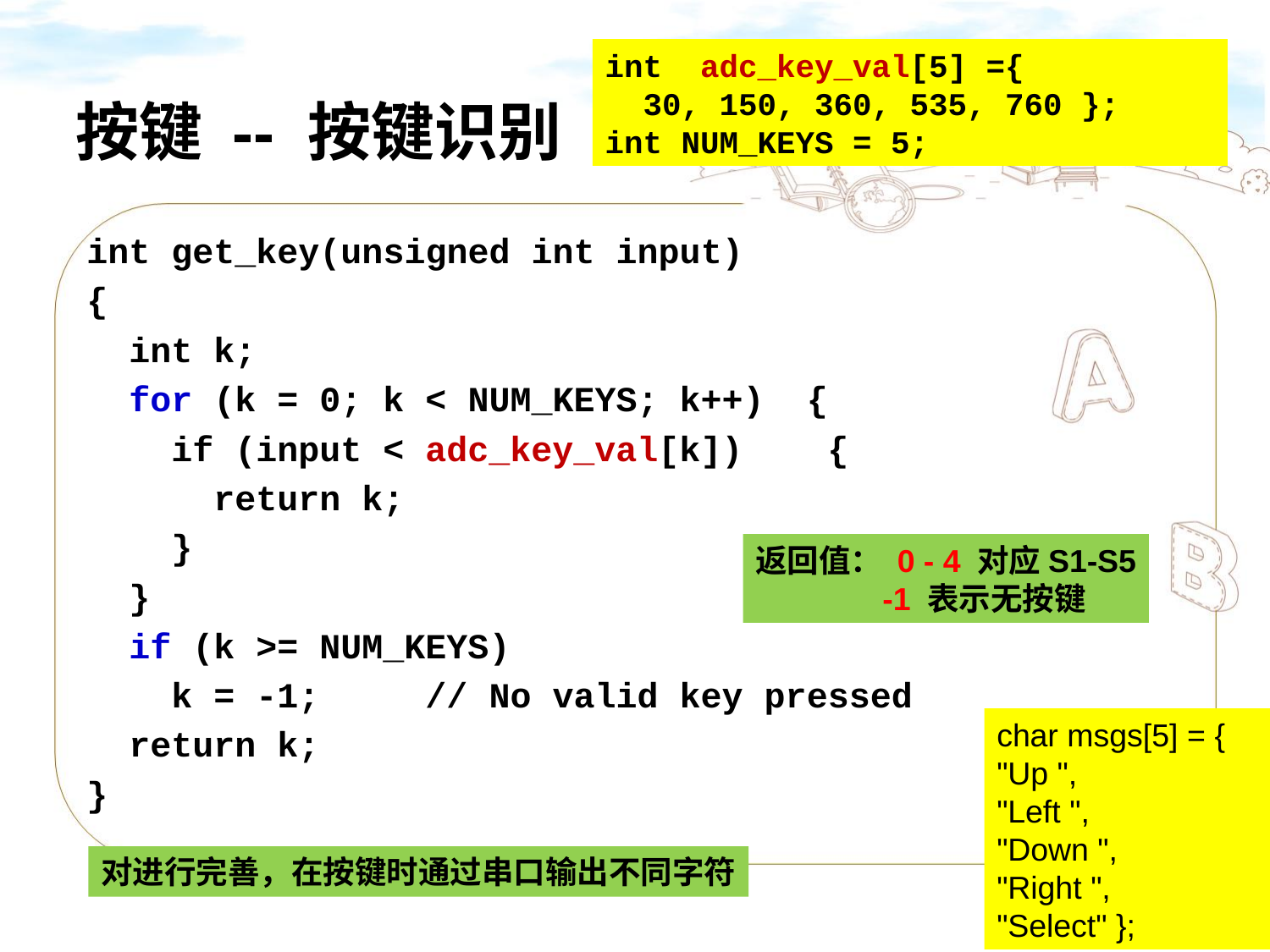

int  adc_key_val[5] ={
  30, 150, 360, 535, 760 };
int NUM_KEYS = 5;
# 按键 -- 按键识别
int get_key(unsigned int input)
{
  int k;
  for (k = 0; k < NUM_KEYS; k++)  {
    if (input < adc_key_val[k])    {
      return k;
    }
  }
  if (k >= NUM_KEYS)
    k = -1;     // No valid key pressed
  return k;
}
返回值： 0 - 4 对应S1-S5
	-1 表示无按键
char msgs[5] = {
"Up ",
"Left ",
"Down ",
"Right ",
"Select" };
对进行完善，在按键时通过串口输出不同字符